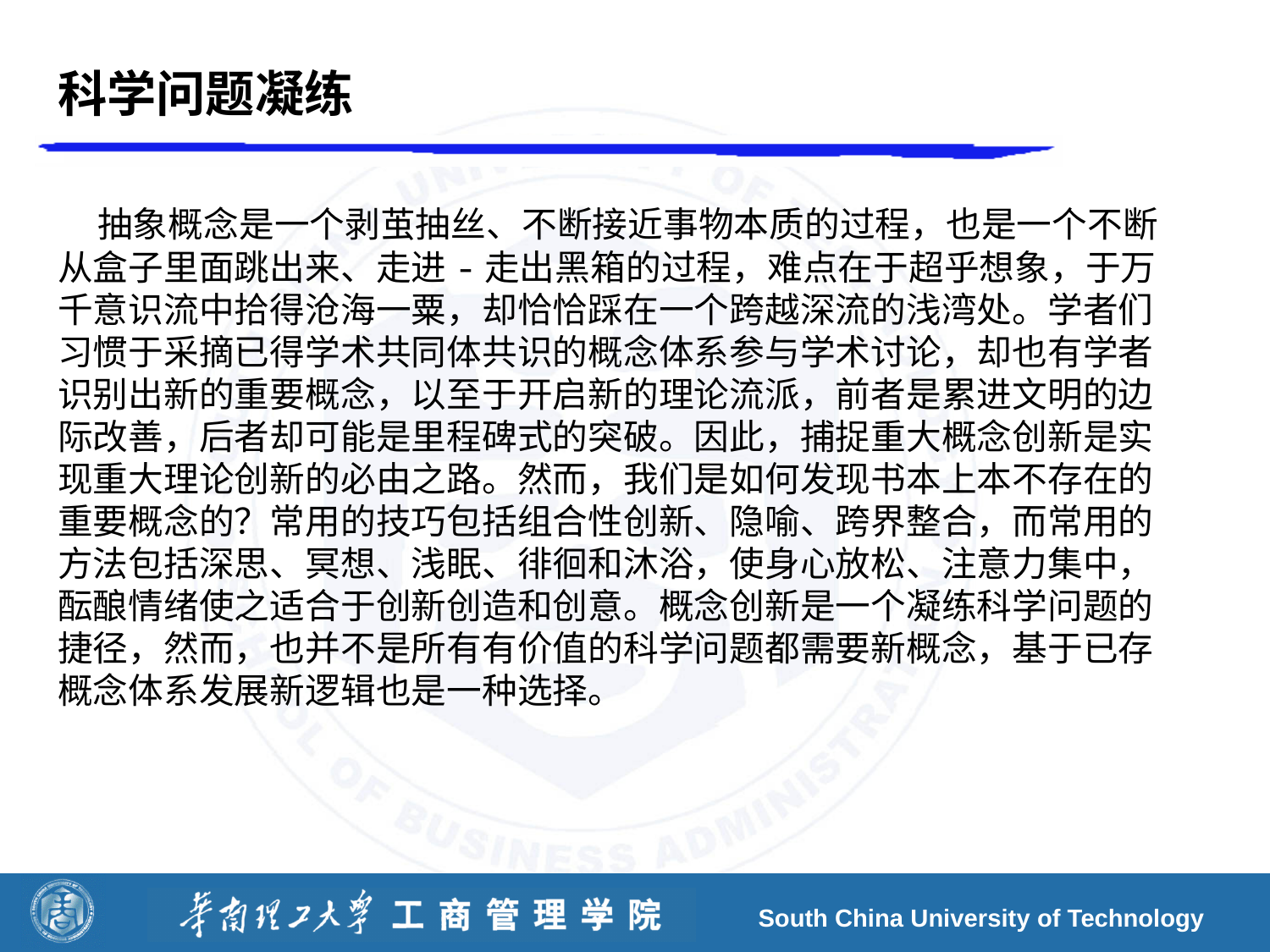

# 科学问题凝练
    抽象概念是一个剥茧抽丝、不断接近事物本质的过程，也是一个不断从盒子里面跳出来、走进-走出黑箱的过程，难点在于超乎想象，于万千意识流中拾得沧海一粟，却恰恰踩在一个跨越深流的浅湾处。学者们习惯于采摘已得学术共同体共识的概念体系参与学术讨论，却也有学者识别出新的重要概念，以至于开启新的理论流派，前者是累进文明的边际改善，后者却可能是里程碑式的突破。因此，捕捉重大概念创新是实现重大理论创新的必由之路。然而，我们是如何发现书本上本不存在的重要概念的？常用的技巧包括组合性创新、隐喻、跨界整合，而常用的方法包括深思、冥想、浅眠、徘徊和沐浴，使身心放松、注意力集中，酝酿情绪使之适合于创新创造和创意。概念创新是一个凝练科学问题的捷径，然而，也并不是所有有价值的科学问题都需要新概念，基于已存概念体系发展新逻辑也是一种选择。

South China University of Technology